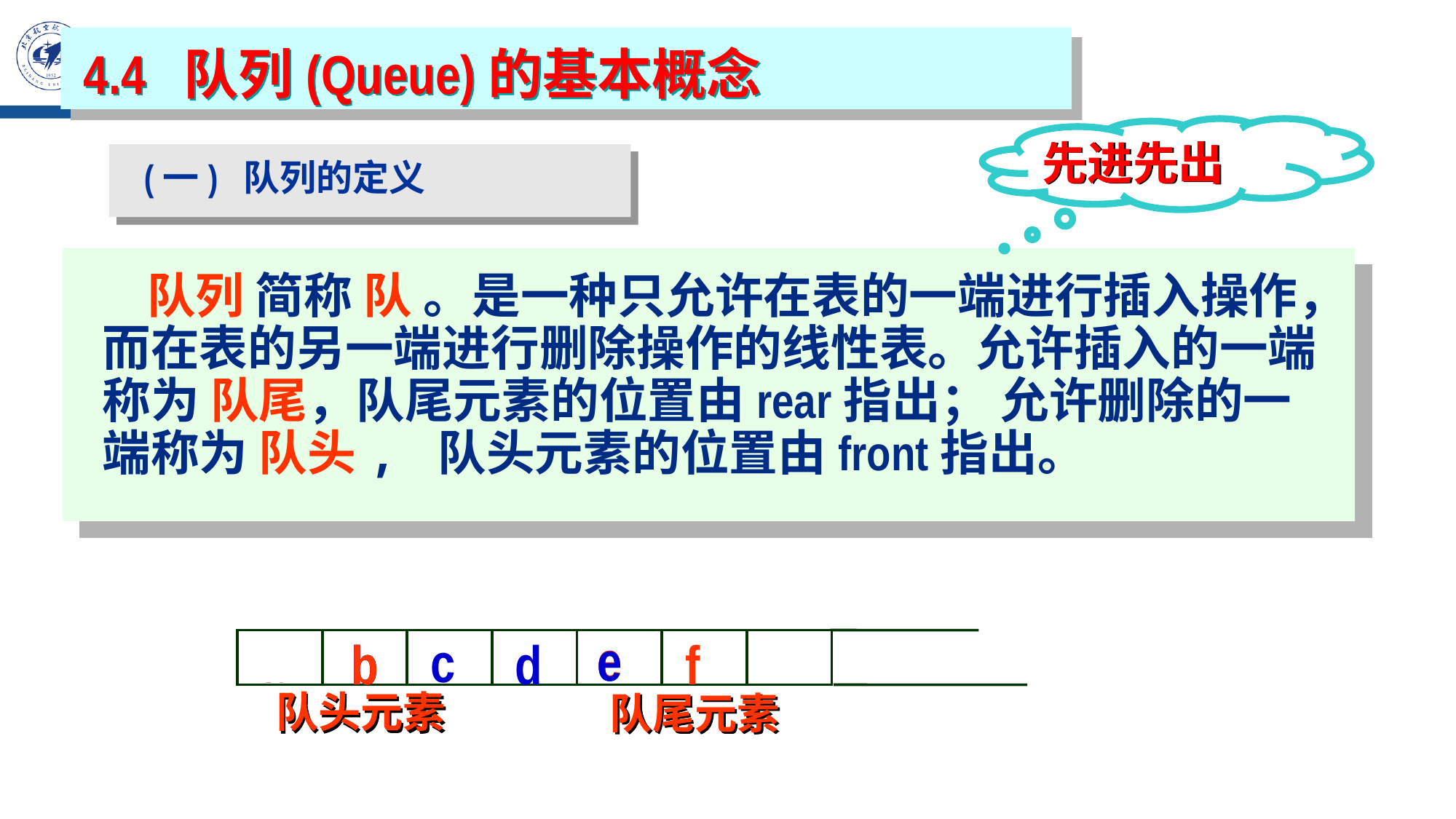

4.4  队列(Queue)的基本概念

先进先出

(一)  队列的定义

   队列 简称 队 。是一种只允许在表的一端进行插入操作，而在表的另一端进行删除操作的线性表。允许插入的一端称为 队尾，队尾元素的位置由rear指出； 允许删除的一端称为 队头, 队头元素的位置由front指出。
e
e
e
a
a
c
b
b
d
f

队头元素
队头元素

队尾元素

队尾元素